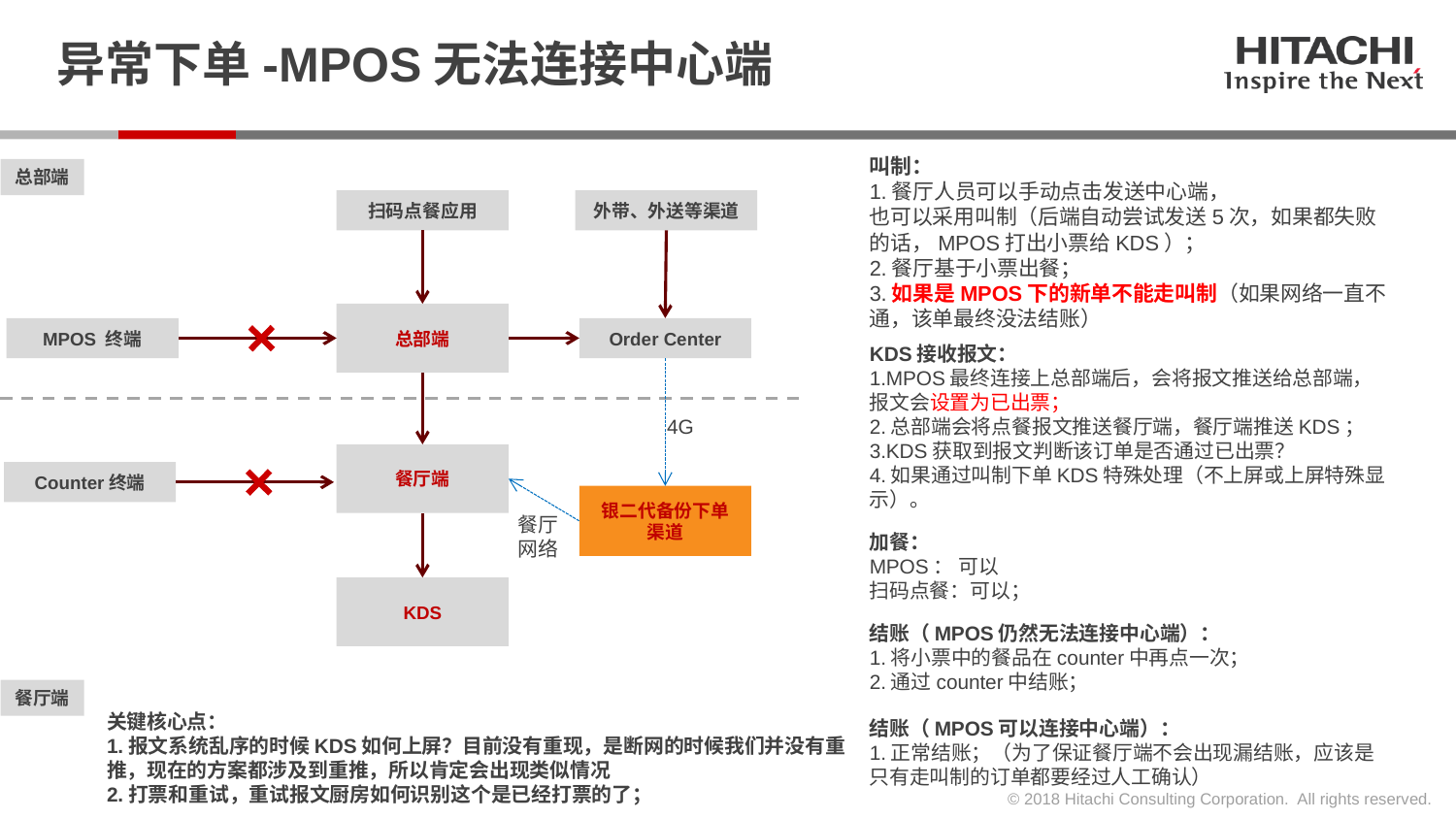

# 异常下单-MPOS无法连接中心端
叫制：
1.餐厅人员可以手动点击发送中心端，
也可以采用叫制（后端自动尝试发送5次，如果都失败的话，MPOS打出小票给KDS）；
2.餐厅基于小票出餐；
3.如果是MPOS下的新单不能走叫制（如果网络一直不通，该单最终没法结账）
总部端
扫码点餐应用
外带、外送等渠道
总部端
Order Center
MPOS 终端

KDS接收报文：
1.MPOS最终连接上总部端后，会将报文推送给总部端，报文会设置为已出票；
2.总部端会将点餐报文推送餐厅端，餐厅端推送KDS；
3.KDS获取到报文判断该订单是否通过已出票？
4.如果通过叫制下单KDS特殊处理（不上屏或上屏特殊显示）。
4G
餐厅端
Counter终端

银二代备份下单渠道
餐厅
网络
加餐：
MPOS： 可以
扫码点餐：可以；
KDS
结账（MPOS仍然无法连接中心端）：
1.将小票中的餐品在counter中再点一次；
2.通过counter中结账；
餐厅端
关键核心点：
1.报文系统乱序的时候KDS如何上屏？目前没有重现，是断网的时候我们并没有重推，现在的方案都涉及到重推，所以肯定会出现类似情况
2.打票和重试，重试报文厨房如何识别这个是已经打票的了；
结账（MPOS可以连接中心端）：
1.正常结账；（为了保证餐厅端不会出现漏结账，应该是只有走叫制的订单都要经过人工确认）